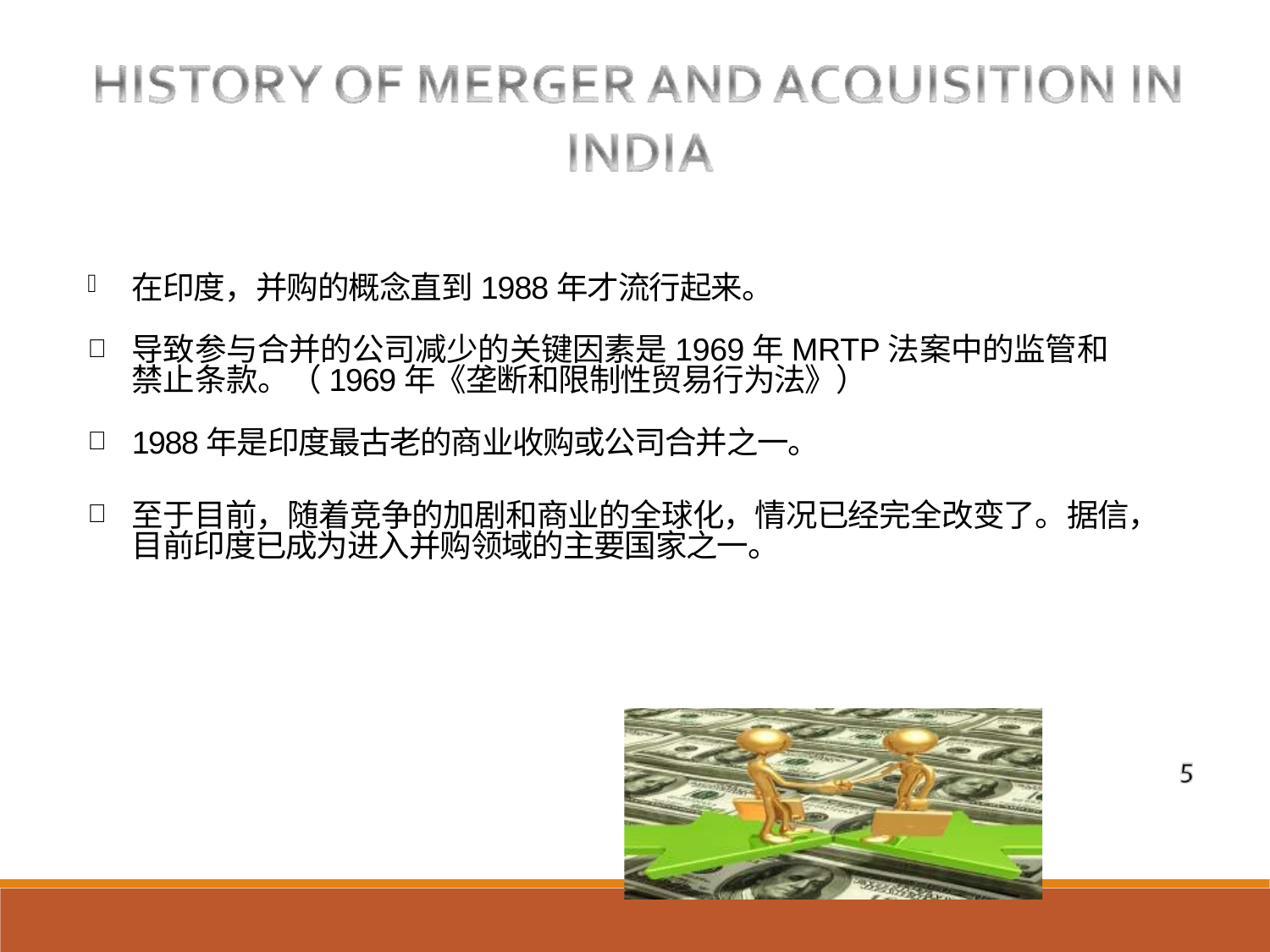

在印度，并购的概念直到1988年才流行起来。

导致参与合并的公司减少的关键因素是1969年MRTP法案中的监管和禁止条款。（1969年《垄断和限制性贸易行为法》）

1988年是印度最古老的商业收购或公司合并之一。

至于目前，随着竞争的加剧和商业的全球化，情况已经完全改变了。据信，目前印度已成为进入并购领域的主要国家之一。